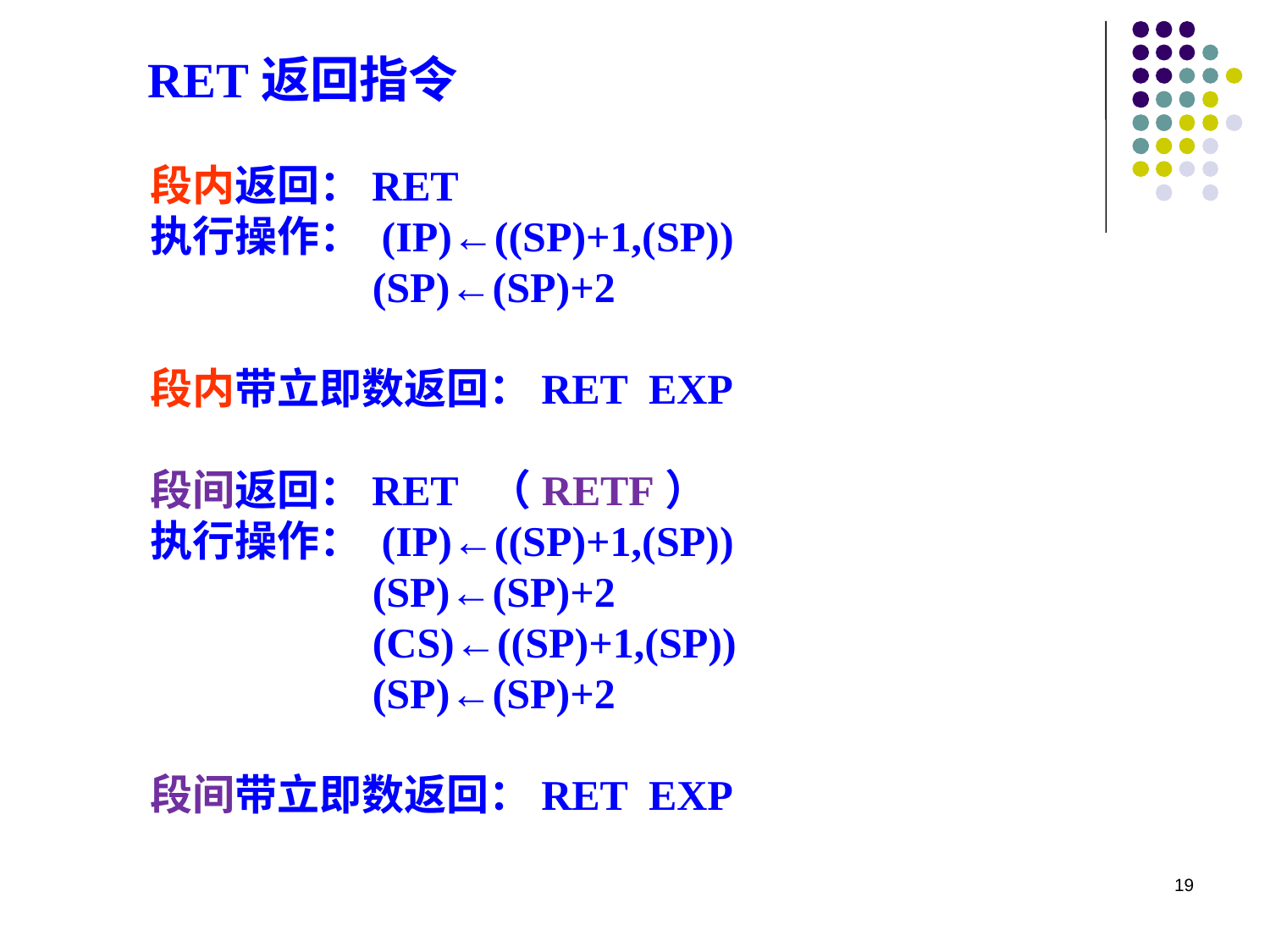

RET返回指令

段内返回：RET
执行操作： (IP)←((SP)+1,(SP))
                     (SP)←(SP)+2

段内带立即数返回：RET  EXP

段间返回：RET  （RETF）
执行操作： (IP)←((SP)+1,(SP))
                     (SP)←(SP)+2
                     (CS)←((SP)+1,(SP))
                     (SP)←(SP)+2

段间带立即数返回：RET  EXP
19